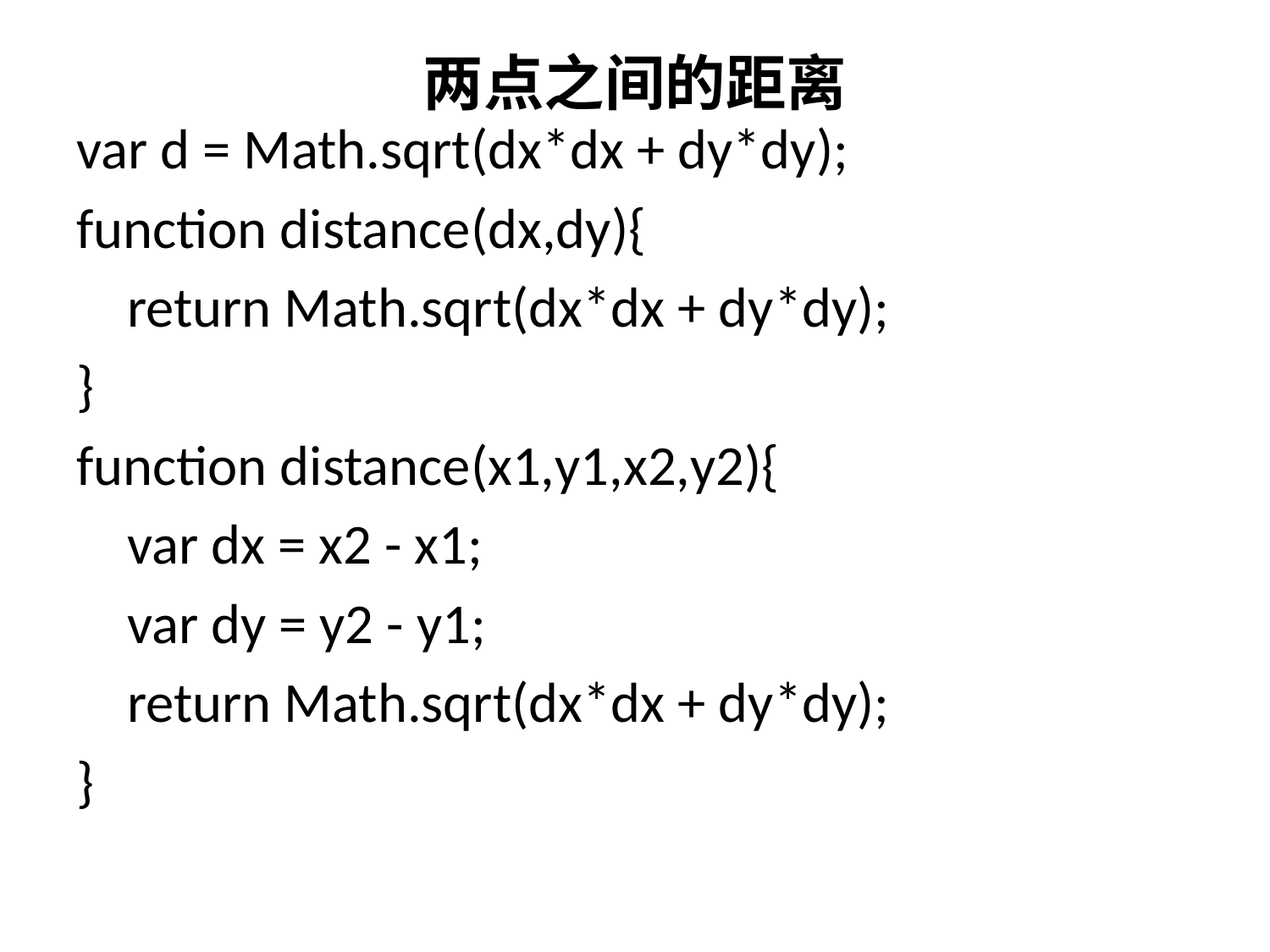

# 两点之间的距离
var d = Math.sqrt(dx*dx + dy*dy);
function distance(dx,dy){
    return Math.sqrt(dx*dx + dy*dy);
}
function distance(x1,y1,x2,y2){
    var dx = x2 - x1;
    var dy = y2 - y1;
    return Math.sqrt(dx*dx + dy*dy);
}